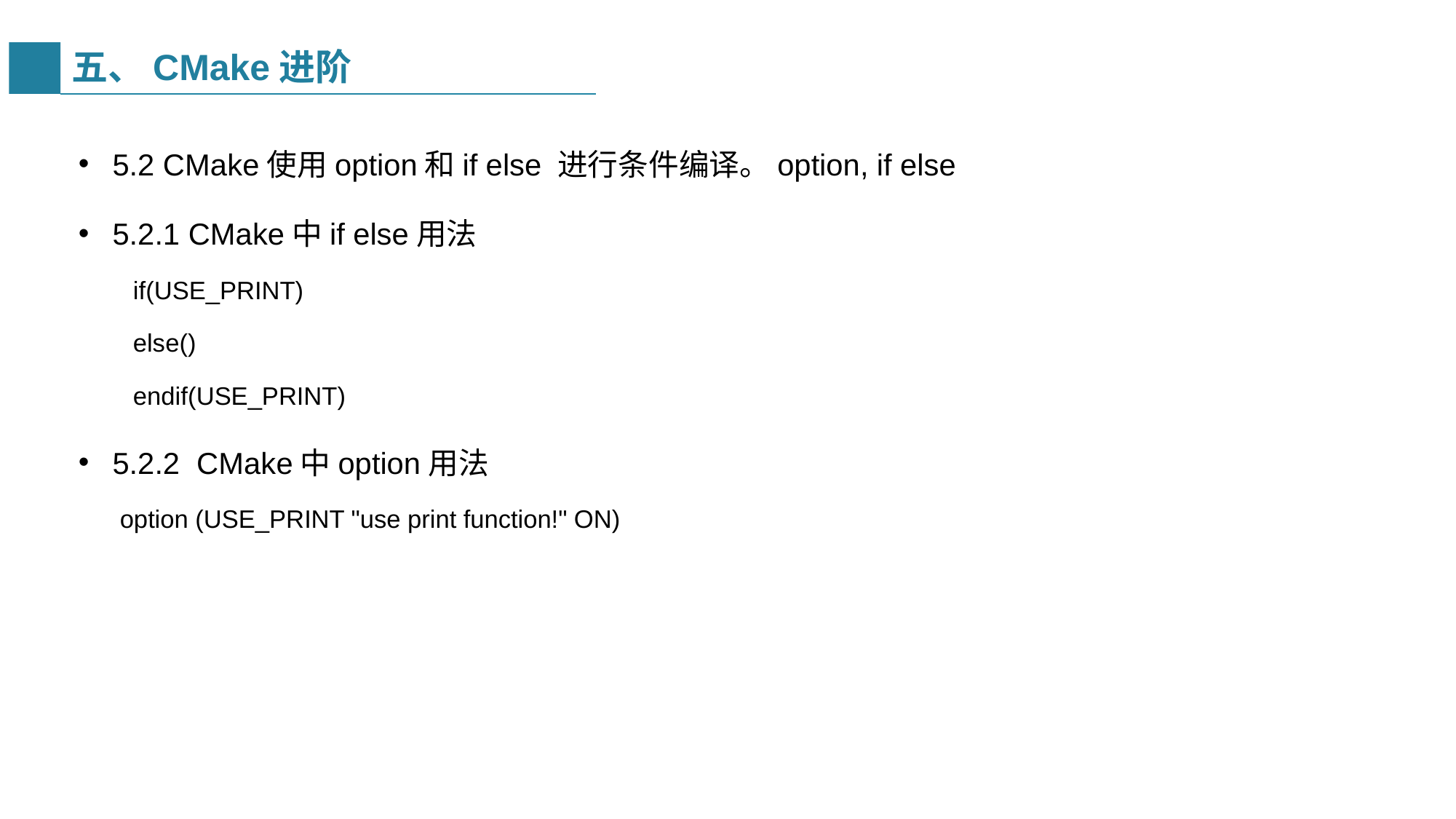

# 五、CMake进阶
5.2 CMake使用option和if else 进行条件编译。option, if else
5.2.1 CMake中if else用法
if(USE_PRINT)
else()
endif(USE_PRINT)
5.2.2  CMake中option用法
       option (USE_PRINT "use print function!" ON)

26